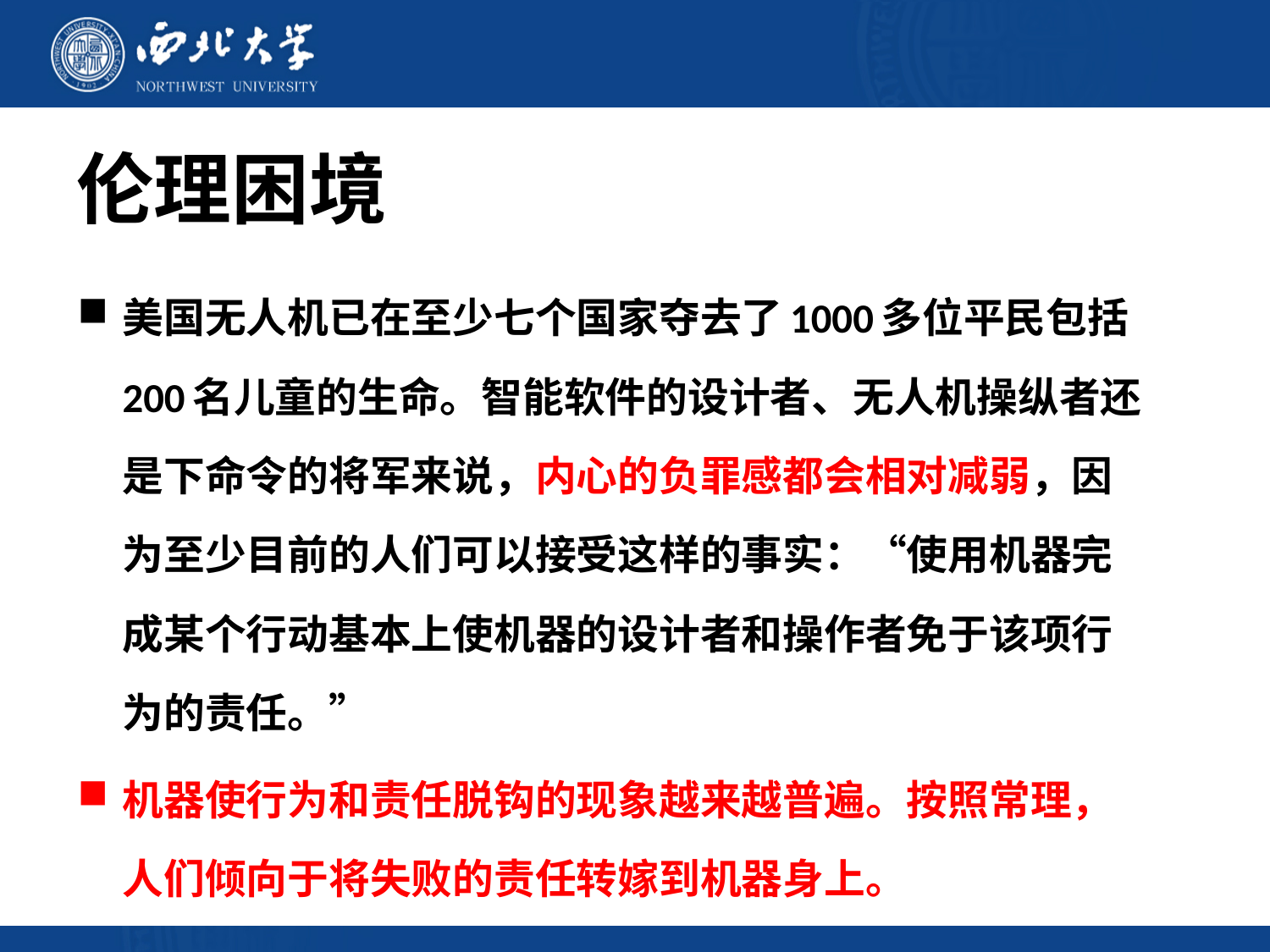

# 伦理困境
美国无人机已在至少七个国家夺去了1000多位平民包括200名儿童的生命。智能软件的设计者、无人机操纵者还是下命令的将军来说，内心的负罪感都会相对减弱，因为至少目前的人们可以接受这样的事实：“使用机器完成某个行动基本上使机器的设计者和操作者免于该项行为的责任。”
机器使行为和责任脱钩的现象越来越普遍。按照常理，人们倾向于将失败的责任转嫁到机器身上。